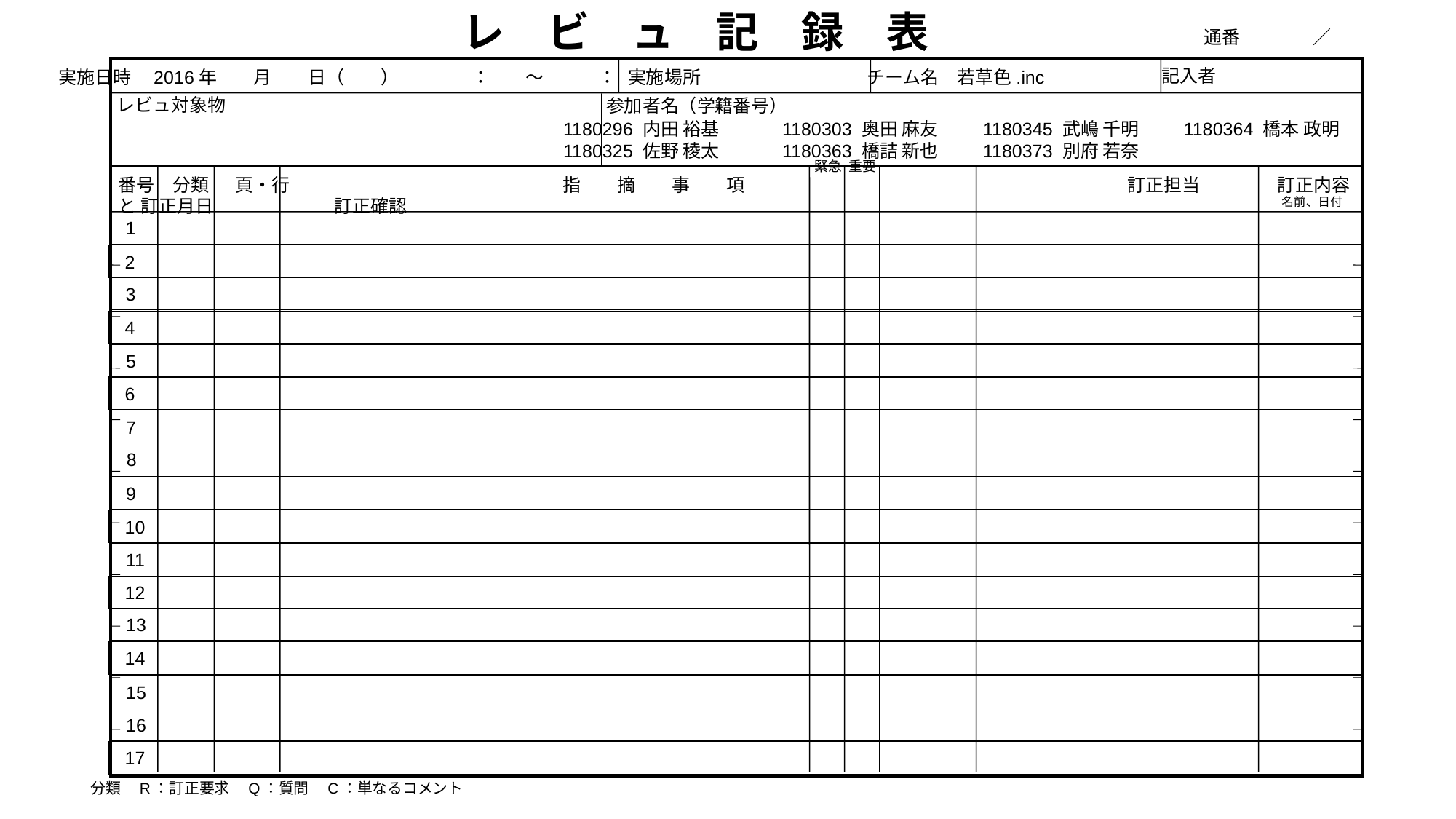

レ　ビ　ュ　記　録　表
通番　　　　／

記入者
実施日時　2016年　　月　　日（　　）　　　　：　　～　　　：
実施場所
チーム名　若草色.inc
レビュ対象物
参加者名（学籍番号）

緊急
重要

番号　分類　  頁・行　　　　　　　　　　　　　　　指　　摘　　事　　項　　　　　　　　　　　　             　　　　　　 訂正担当　　　 　訂正内容 と 訂正月日　 　　　　　  訂正確認
名前、日付

分類　R：訂正要求　Q：質問　C：単なるコメント
1180296 内田 裕基　　　 1180303 奥田 麻友 　　1180345 武嶋 千明 　　1180364 橋本 政明
1180325 佐野 稜太　　 　1180363 橋詰 新也 　　1180373 別府 若奈
 1
 2
 3
 4
 5
 6
 7
 8
 9
 10
 11
 12
 13
 14
 15
 16
 17